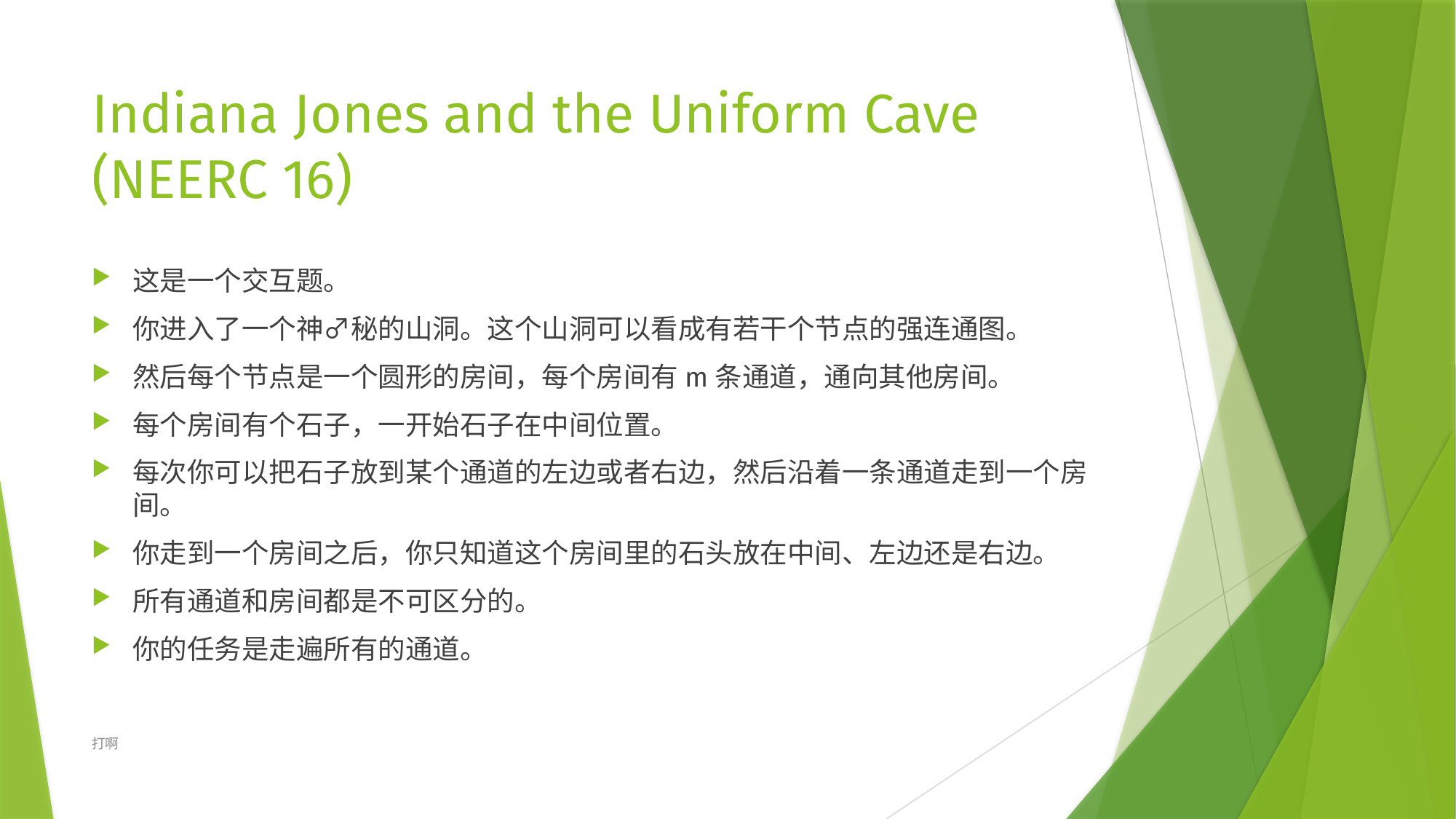

# Indiana Jones and the Uniform Cave (NEERC 16)
这是一个交互题。
你进入了一个神♂秘的山洞。这个山洞可以看成有若干个节点的强连通图。
然后每个节点是一个圆形的房间，每个房间有m条通道，通向其他房间。
每个房间有个石子，一开始石子在中间位置。
每次你可以把石子放到某个通道的左边或者右边，然后沿着一条通道走到一个房间。
你走到一个房间之后，你只知道这个房间里的石头放在中间、左边还是右边。
所有通道和房间都是不可区分的。
你的任务是走遍所有的通道。
打啊